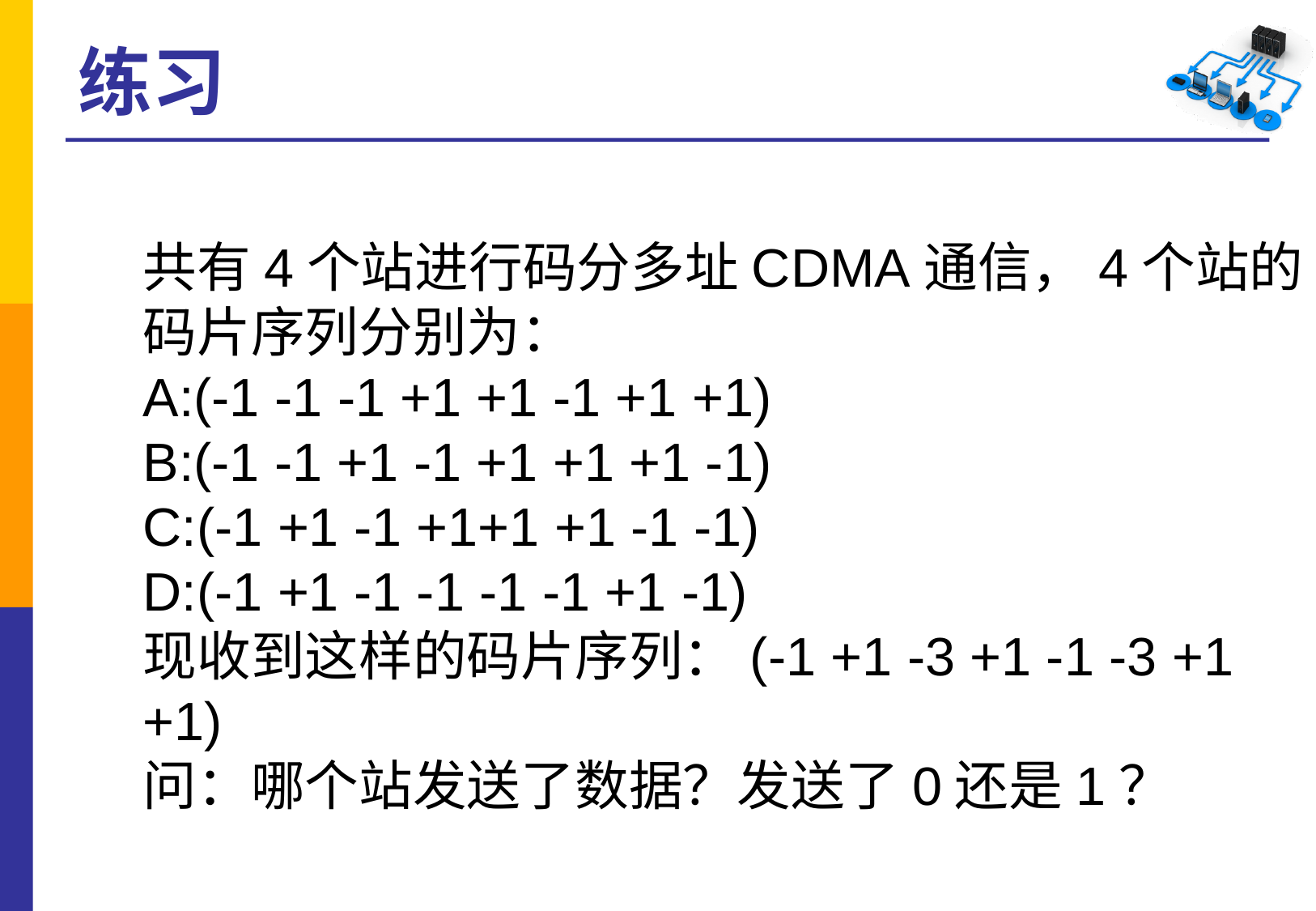

# 练习
共有4个站进行码分多址CDMA通信，4个站的
码片序列分别为：
A:(-1 -1 -1 +1 +1 -1 +1 +1)
B:(-1 -1 +1 -1 +1 +1 +1 -1)
C:(-1 +1 -1 +1+1 +1 -1 -1)
D:(-1 +1 -1 -1 -1 -1 +1 -1)
现收到这样的码片序列：(-1 +1 -3 +1 -1 -3 +1
+1)
问：哪个站发送了数据？发送了0还是1？